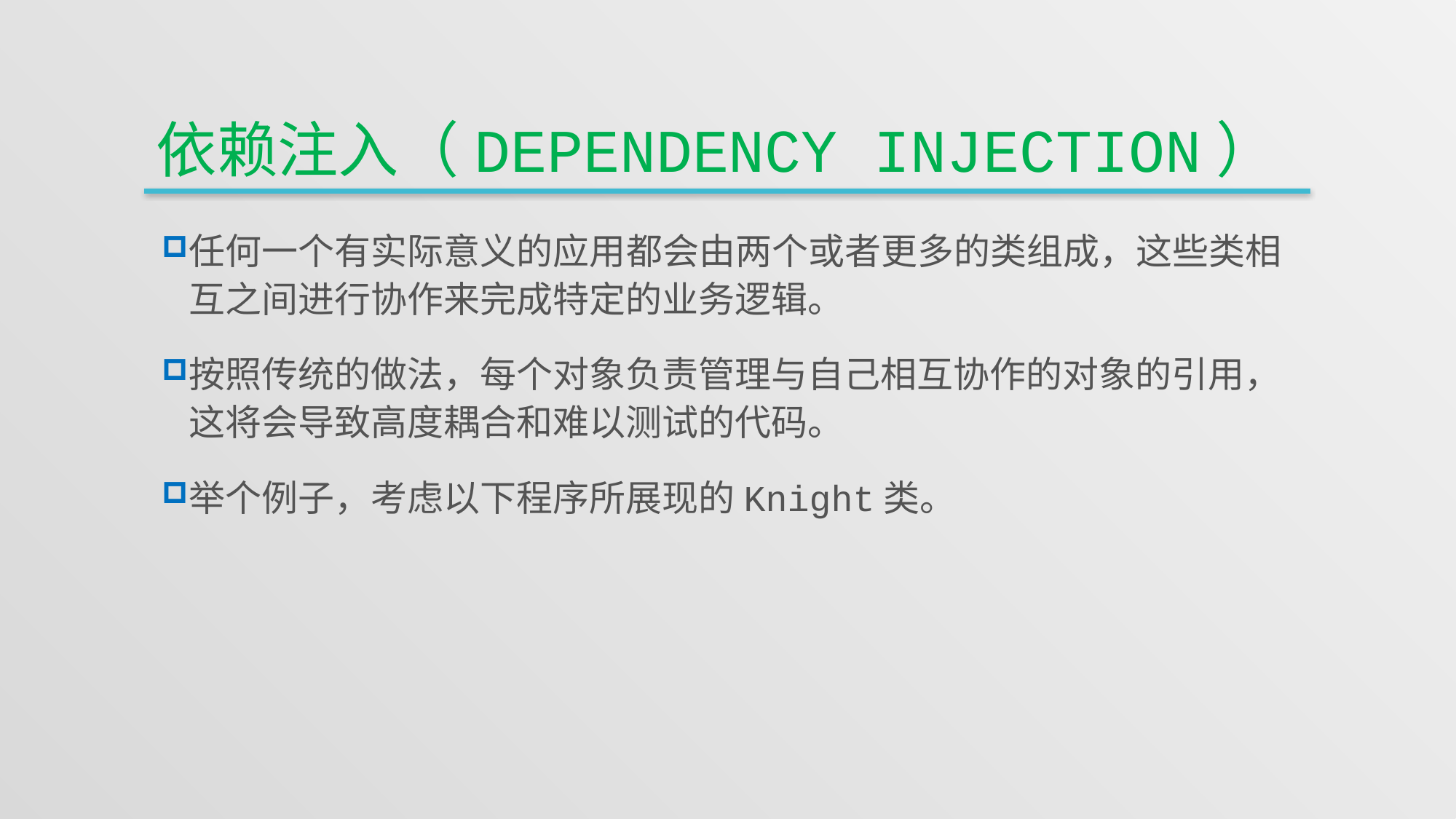

# 依赖注入（Dependency injection）
任何一个有实际意义的应用都会由两个或者更多的类组成，这些类相互之间进行协作来完成特定的业务逻辑。
按照传统的做法，每个对象负责管理与自己相互协作的对象的引用，这将会导致高度耦合和难以测试的代码。
举个例子，考虑以下程序所展现的Knight类。